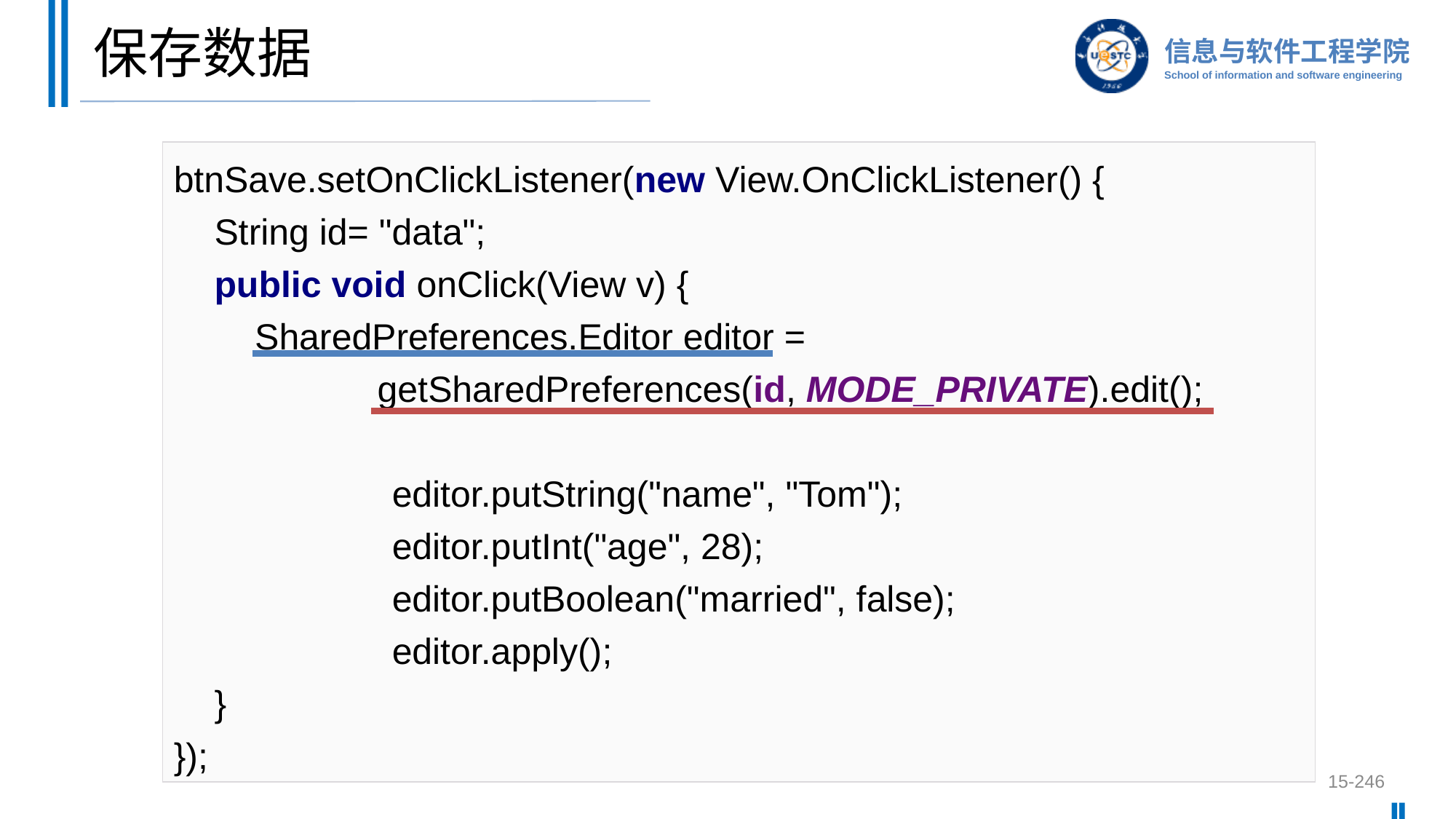

# 保存数据
btnSave.setOnClickListener(new View.OnClickListener() {
    String id= "data";
    public void onClick(View v) {
        SharedPreferences.Editor editor =
                    getSharedPreferences(id, MODE_PRIVATE).edit();
                   	editor.putString("name", "Tom");
		editor.putInt("age", 28);
		editor.putBoolean("married", false);
		editor.apply();
    }
});
15-246